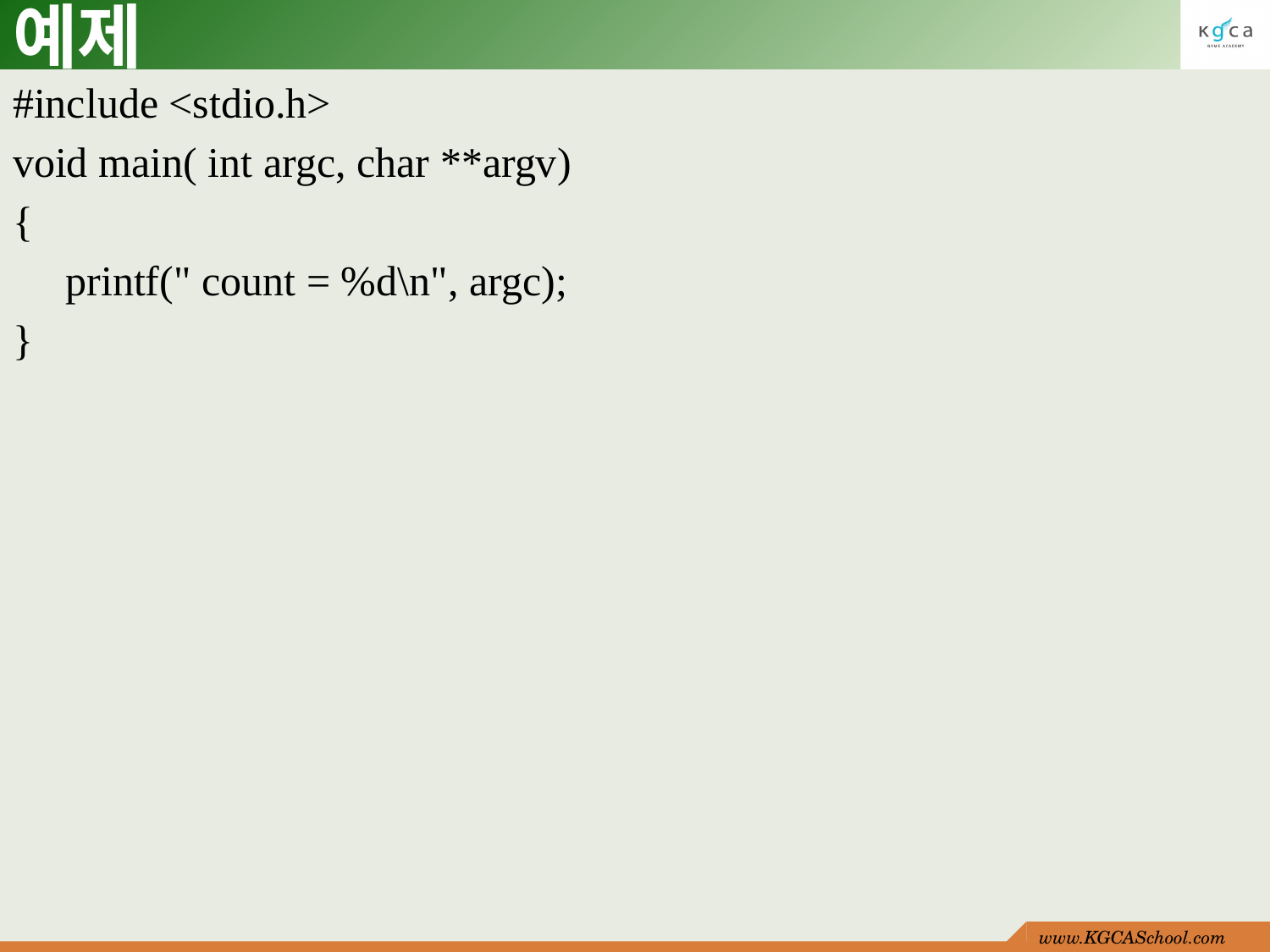

# 예제
#include <stdio.h>
void main( int argc, char **argv)
{
     printf(" count = %d\n", argc);
}